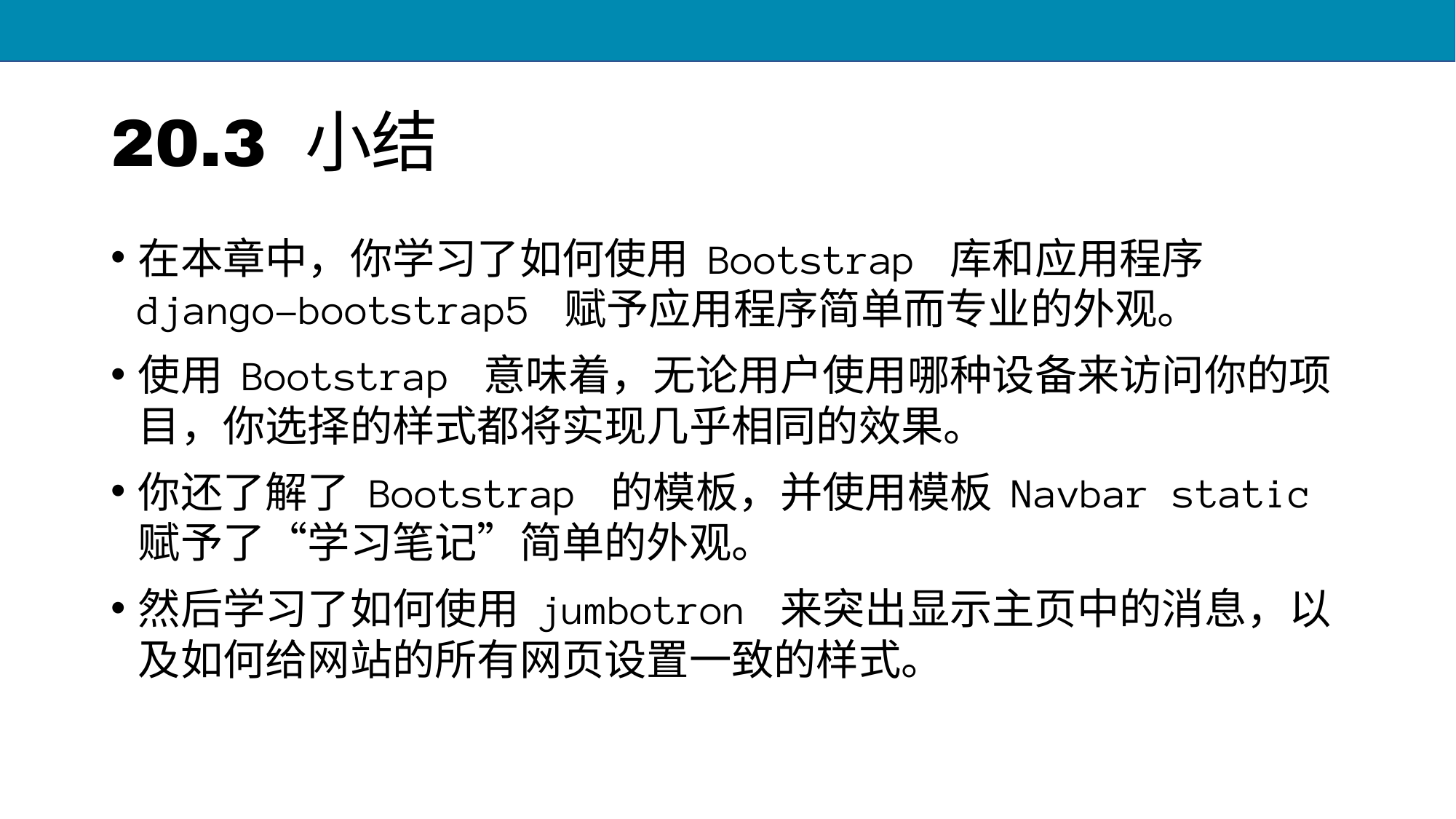

# 20.3 小结
在本章中，你学习了如何使用 Bootstrap 库和应用程序 django-bootstrap5 赋予应用程序简单而专业的外观。
使用 Bootstrap 意味着，无论用户使用哪种设备来访问你的项目，你选择的样式都将实现几乎相同的效果。
你还了解了 Bootstrap 的模板，并使用模板 Navbar static 赋予了“学习笔记”简单的外观。
然后学习了如何使用 jumbotron 来突出显示主页中的消息，以及如何给网站的所有网页设置一致的样式。